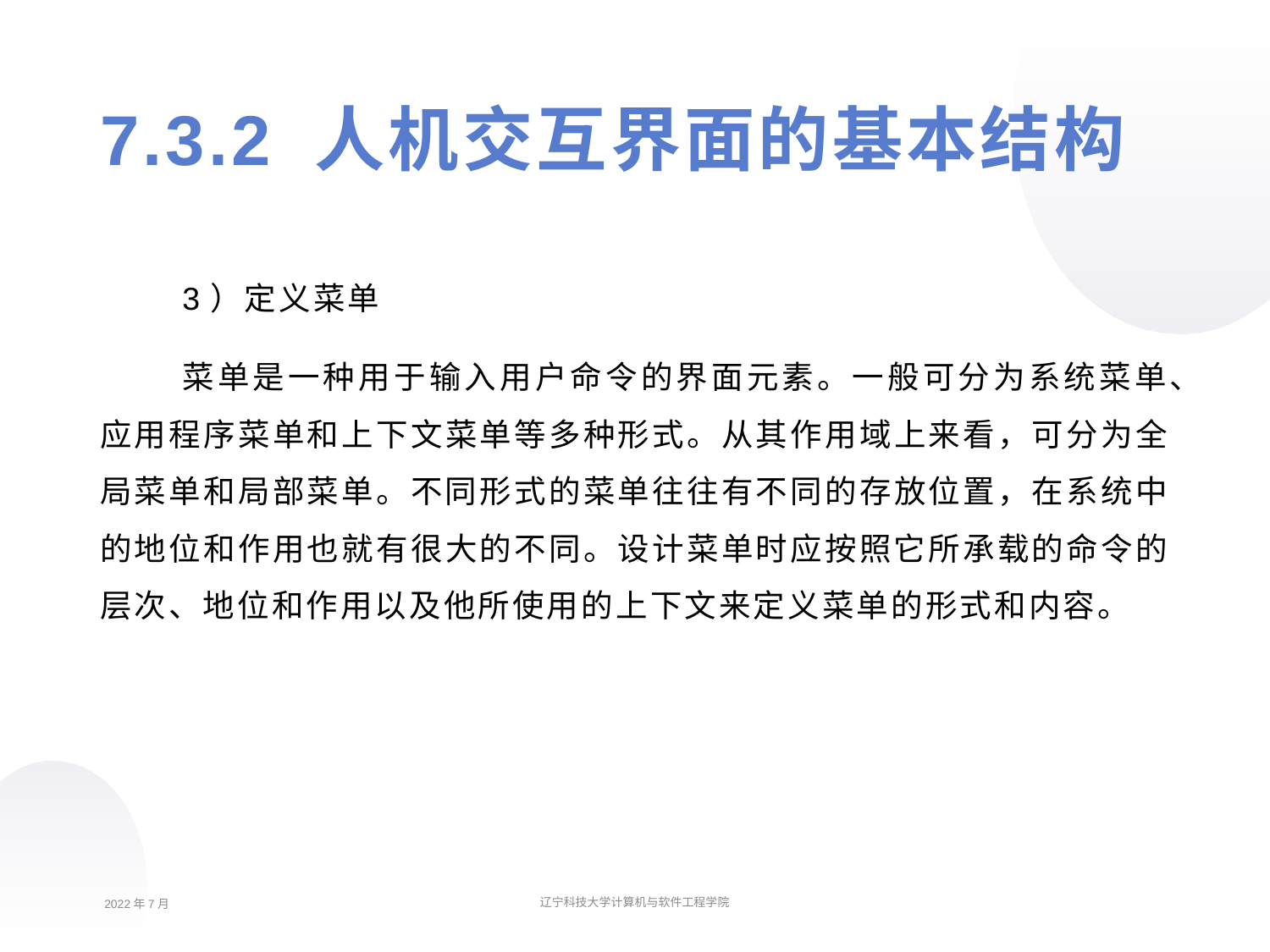

7.3.2 人机交互界面的基本结构
3）定义菜单
菜单是一种用于输入用户命令的界面元素。一般可分为系统菜单、应用程序菜单和上下文菜单等多种形式。从其作用域上来看，可分为全局菜单和局部菜单。不同形式的菜单往往有不同的存放位置，在系统中的地位和作用也就有很大的不同。设计菜单时应按照它所承载的命令的层次、地位和作用以及他所使用的上下文来定义菜单的形式和内容。

2022年7月
辽宁科技大学计算机与软件工程学院
63